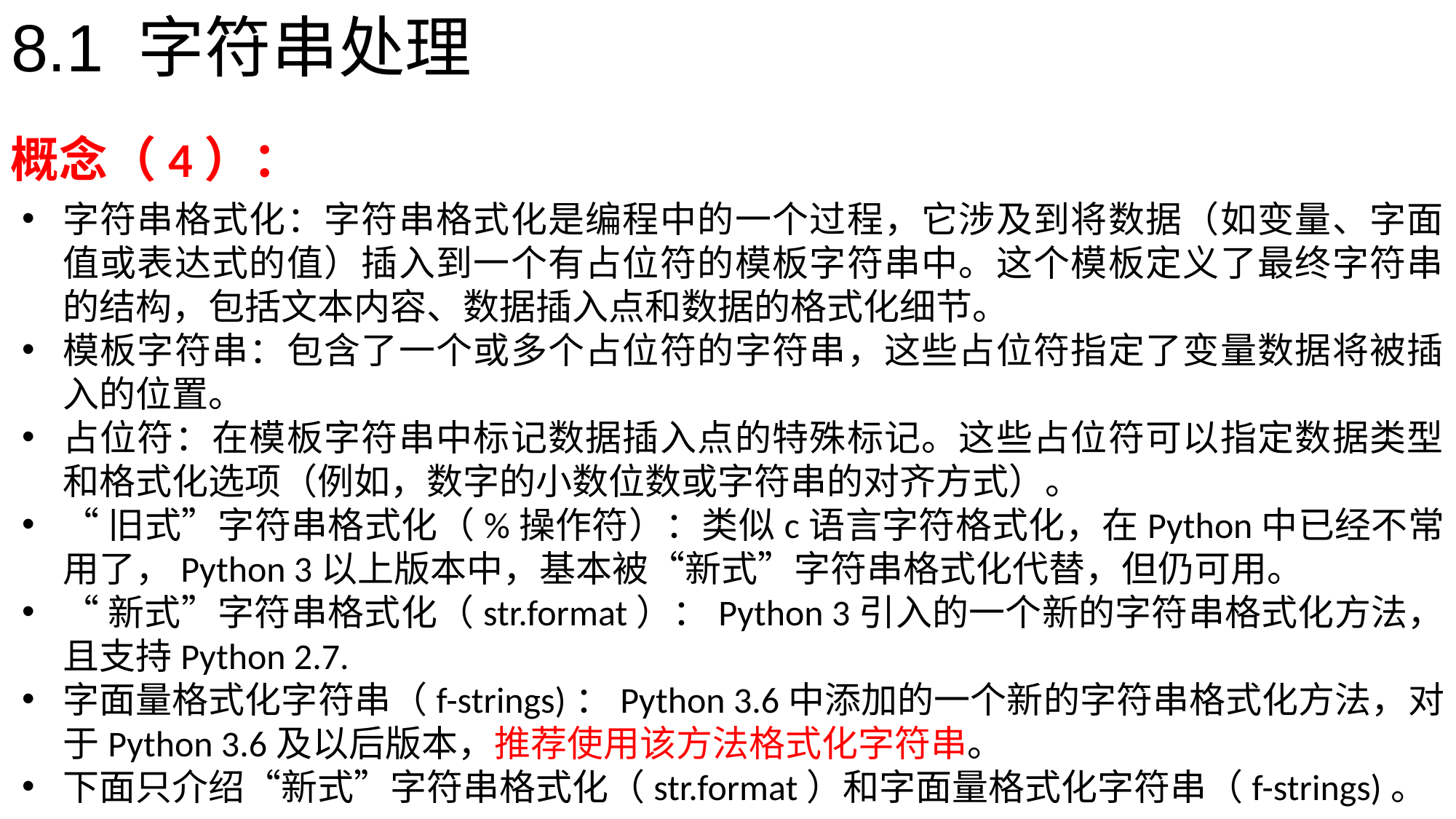

# 8.1 字符串处理
概念（4）：
字符串格式化：字符串格式化是编程中的一个过程，它涉及到将数据（如变量、字面值或表达式的值）插入到一个有占位符的模板字符串中。这个模板定义了最终字符串的结构，包括文本内容、数据插入点和数据的格式化细节。
模板字符串：包含了一个或多个占位符的字符串，这些占位符指定了变量数据将被插入的位置。
占位符：在模板字符串中标记数据插入点的特殊标记。这些占位符可以指定数据类型和格式化选项（例如，数字的小数位数或字符串的对齐方式）。
“旧式”字符串格式化（%操作符）：类似c语言字符格式化，在Python中已经不常用了，Python 3以上版本中，基本被“新式”字符串格式化代替，但仍可用。
“新式”字符串格式化（str.format）：Python 3引入的一个新的字符串格式化方法，且支持Python 2.7.
字面量格式化字符串（f-strings)：Python 3.6中添加的一个新的字符串格式化方法，对于Python 3.6及以后版本，推荐使用该方法格式化字符串。
下面只介绍“新式”字符串格式化（str.format）和字面量格式化字符串（f-strings)。